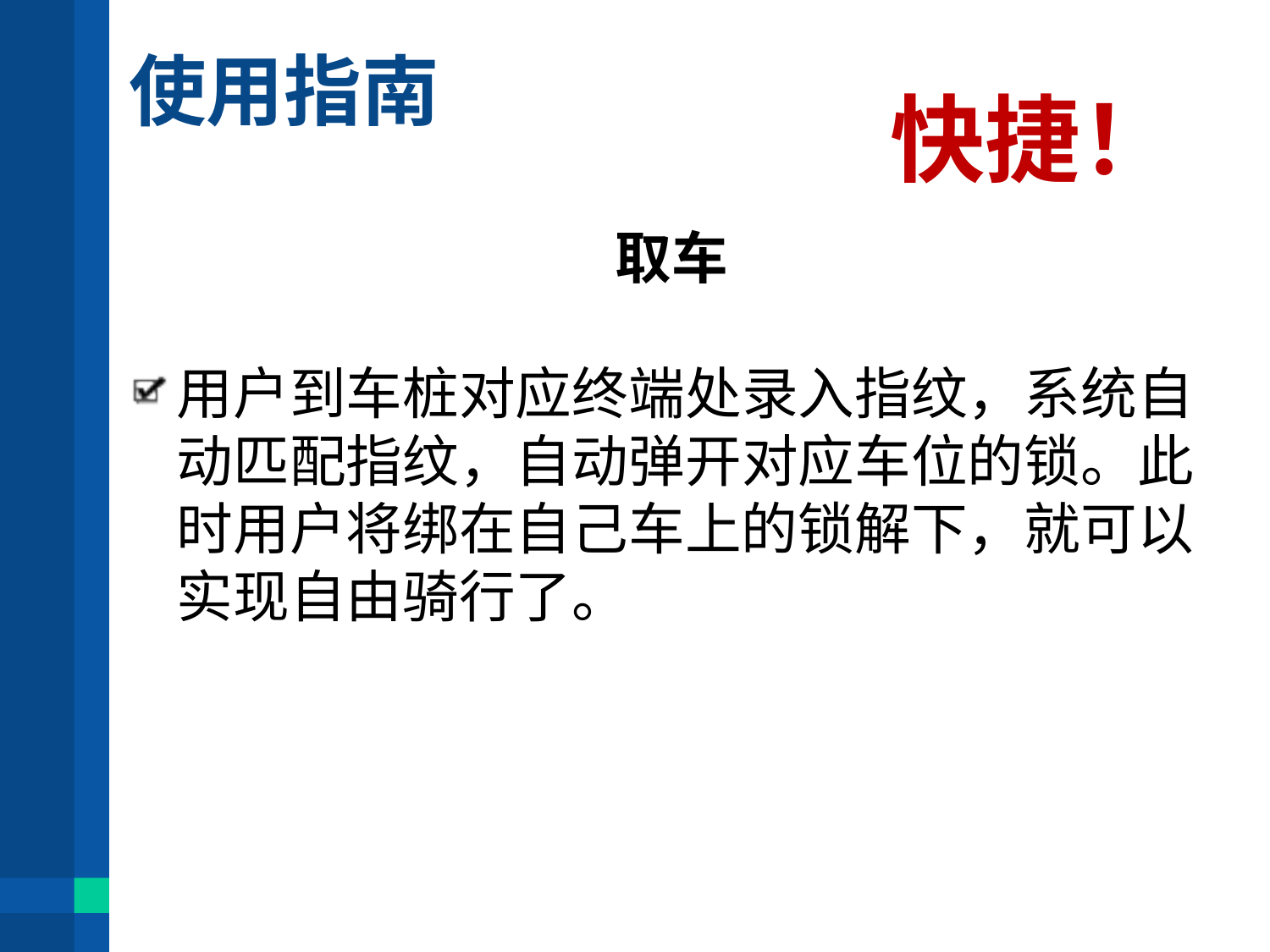

# 使用指南
快捷！
取车

用户到车桩对应终端处录入指纹，系统自动匹配指纹，自动弹开对应车位的锁。此时用户将绑在自己车上的锁解下，就可以实现自由骑行了。